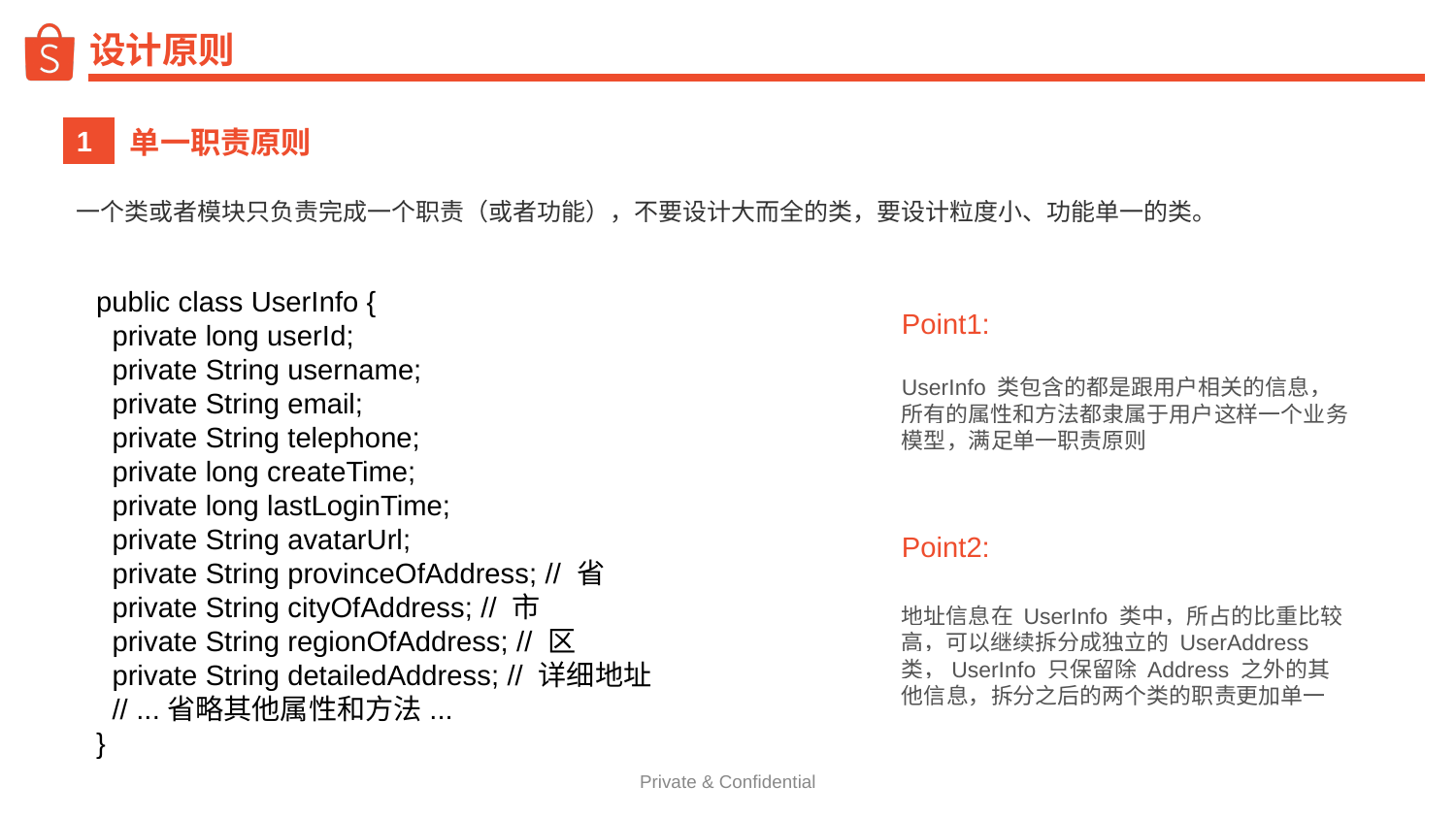

# 设计原则
单一职责原则
1
一个类或者模块只负责完成一个职责（或者功能），不要设计大而全的类，要设计粒度小、功能单一的类。
public class UserInfo {
  private long userId;
  private String username;
  private String email;
  private String telephone;
  private long createTime;
  private long lastLoginTime;
  private String avatarUrl;
  private String provinceOfAddress; // 省
  private String cityOfAddress; // 市
  private String regionOfAddress; // 区
  private String detailedAddress; // 详细地址
  // ...省略其他属性和方法...
}
Point1:
UserInfo 类包含的都是跟用户相关的信息，所有的属性和方法都隶属于用户这样一个业务模型，满足单一职责原则
Point2:
地址信息在 UserInfo 类中，所占的比重比较高，可以继续拆分成独立的 UserAddress 类，UserInfo 只保留除 Address 之外的其他信息，拆分之后的两个类的职责更加单一